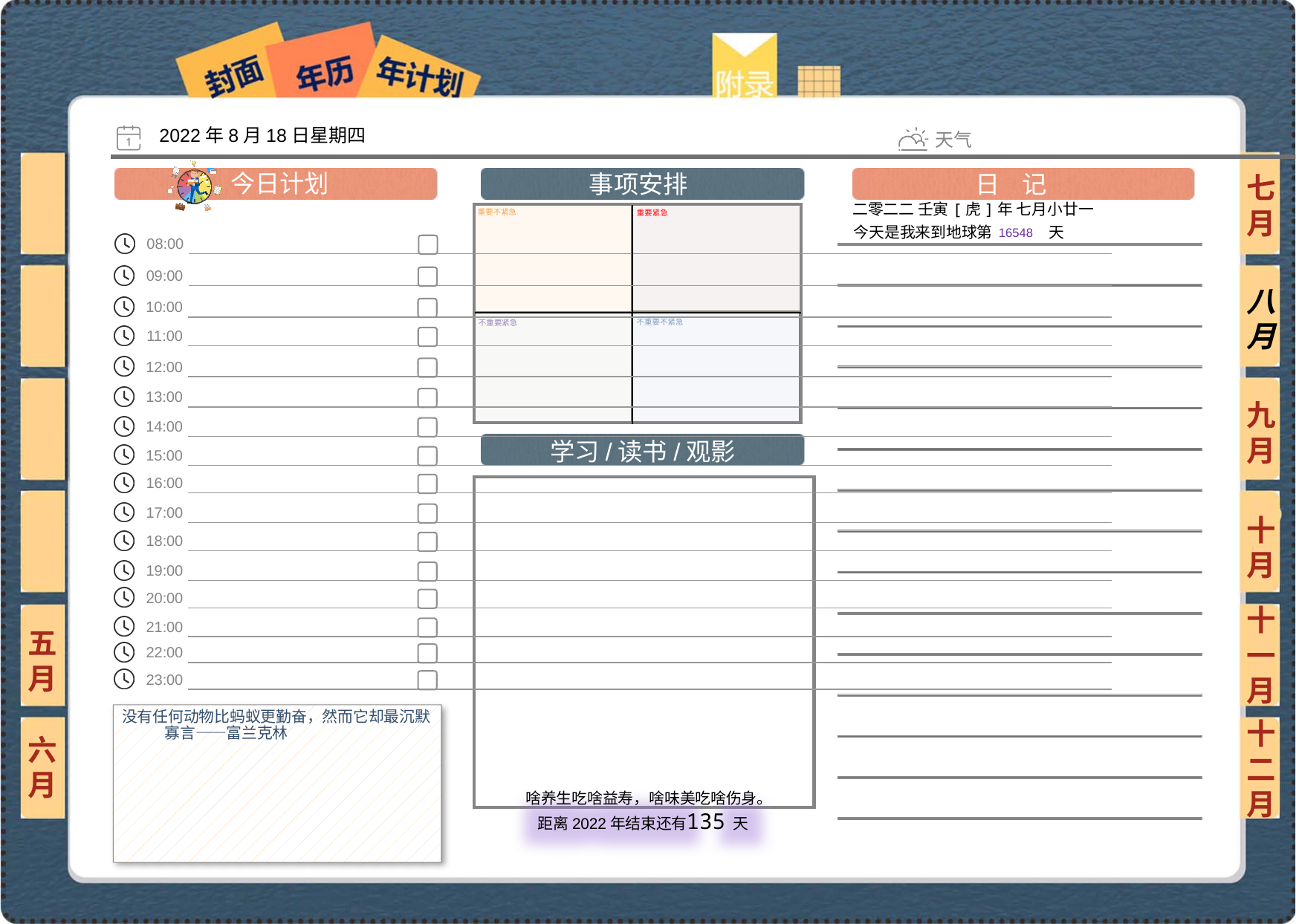

2022年8月18日星期四
七月
二零二二 壬寅[虎]年 七月小廿一
16548
八月
九月
十月
十一月
五月
没有任何动物比蚂蚁更勤奋，然而它却最沉默寡言——富兰克林

六月
十二月
135
 啥养生吃啥益寿，啥味美吃啥伤身。